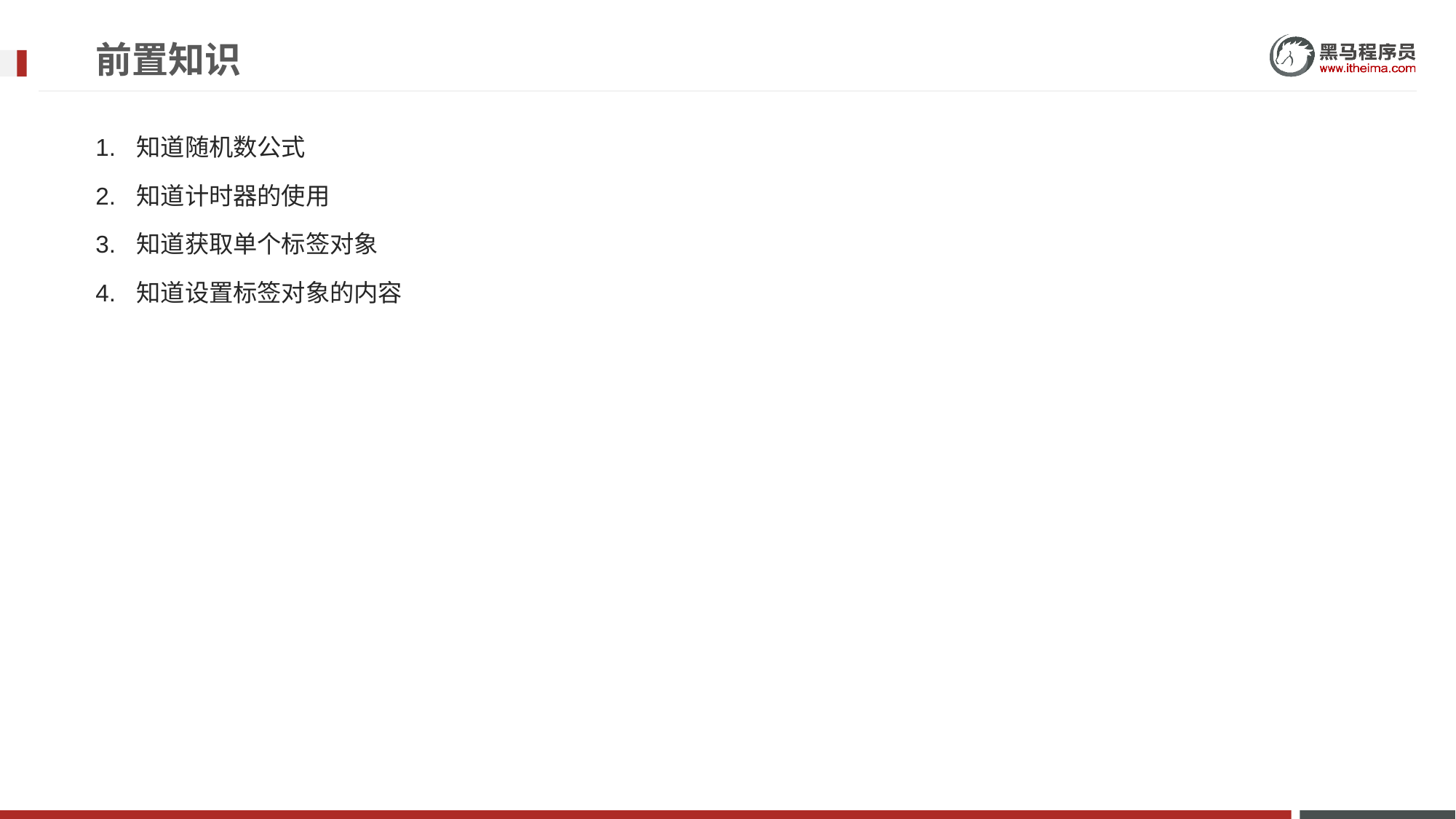

# 前置知识
知道随机数公式
知道计时器的使用
知道获取单个标签对象
知道设置标签对象的内容